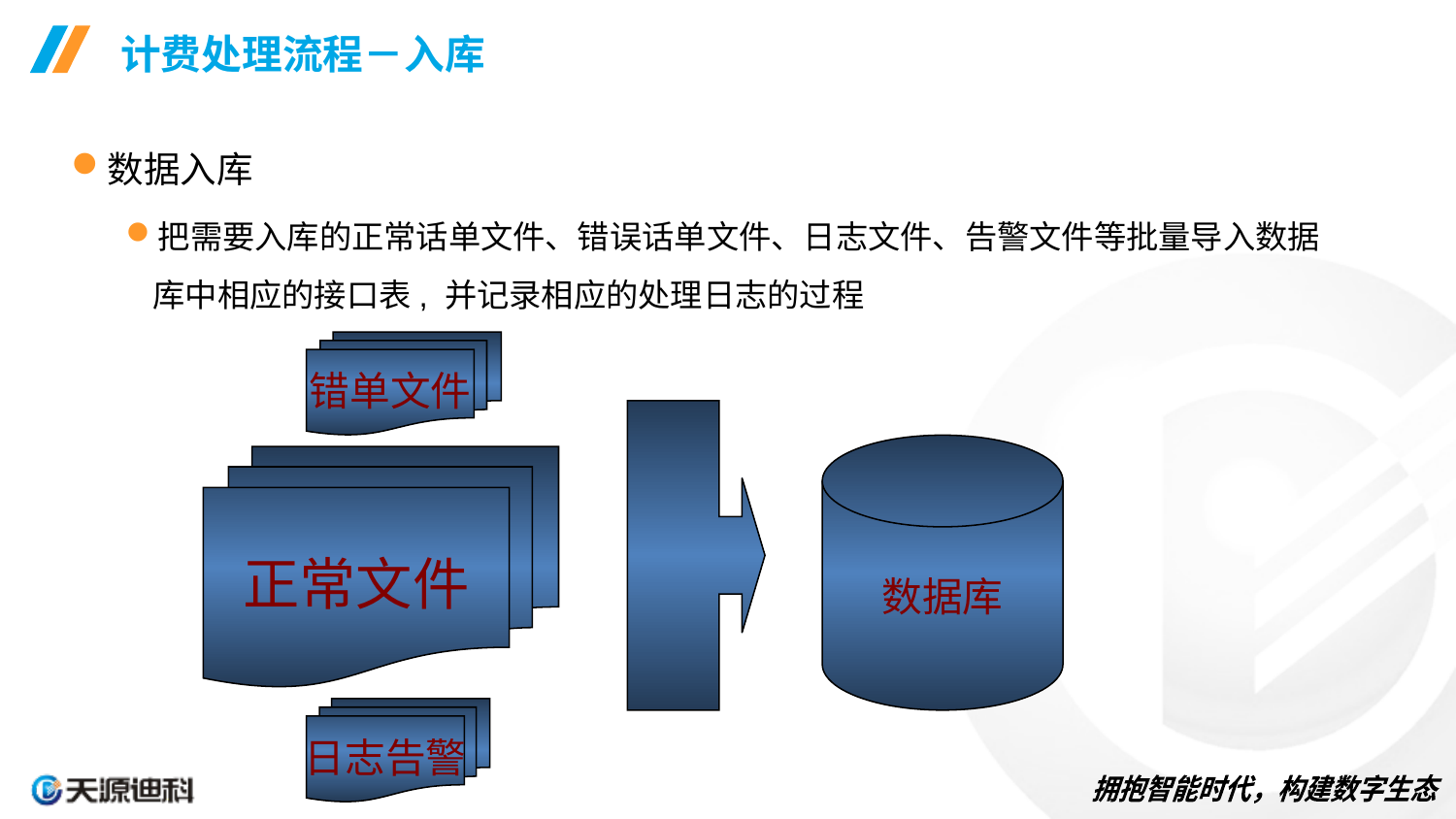

# 计费处理流程－入库
数据入库
把需要入库的正常话单文件、错误话单文件、日志文件、告警文件等批量导入数据库中相应的接口表, 并记录相应的处理日志的过程

错单文件

数据库
正常文件
日志告警
15